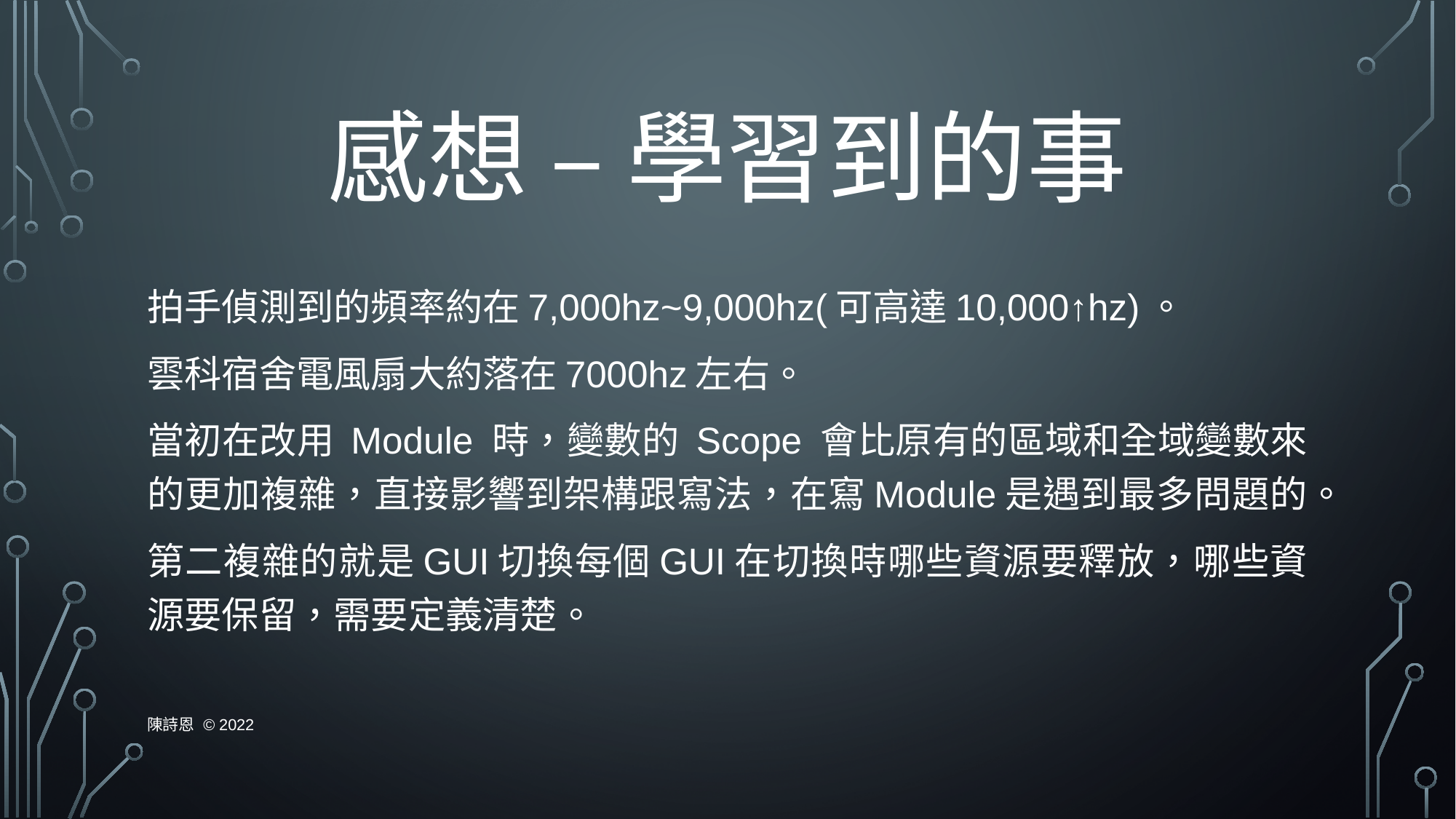

# 感想 – 學習到的事
拍手偵測到的頻率約在7,000hz~9,000hz(可高達10,000↑hz)。
雲科宿舍電風扇大約落在7000hz左右。
當初在改用 Module 時，變數的 Scope 會比原有的區域和全域變數來的更加複雜，直接影響到架構跟寫法，在寫Module是遇到最多問題的。
第二複雜的就是GUI切換每個GUI在切換時哪些資源要釋放，哪些資源要保留，需要定義清楚。

陳詩恩 © 2022